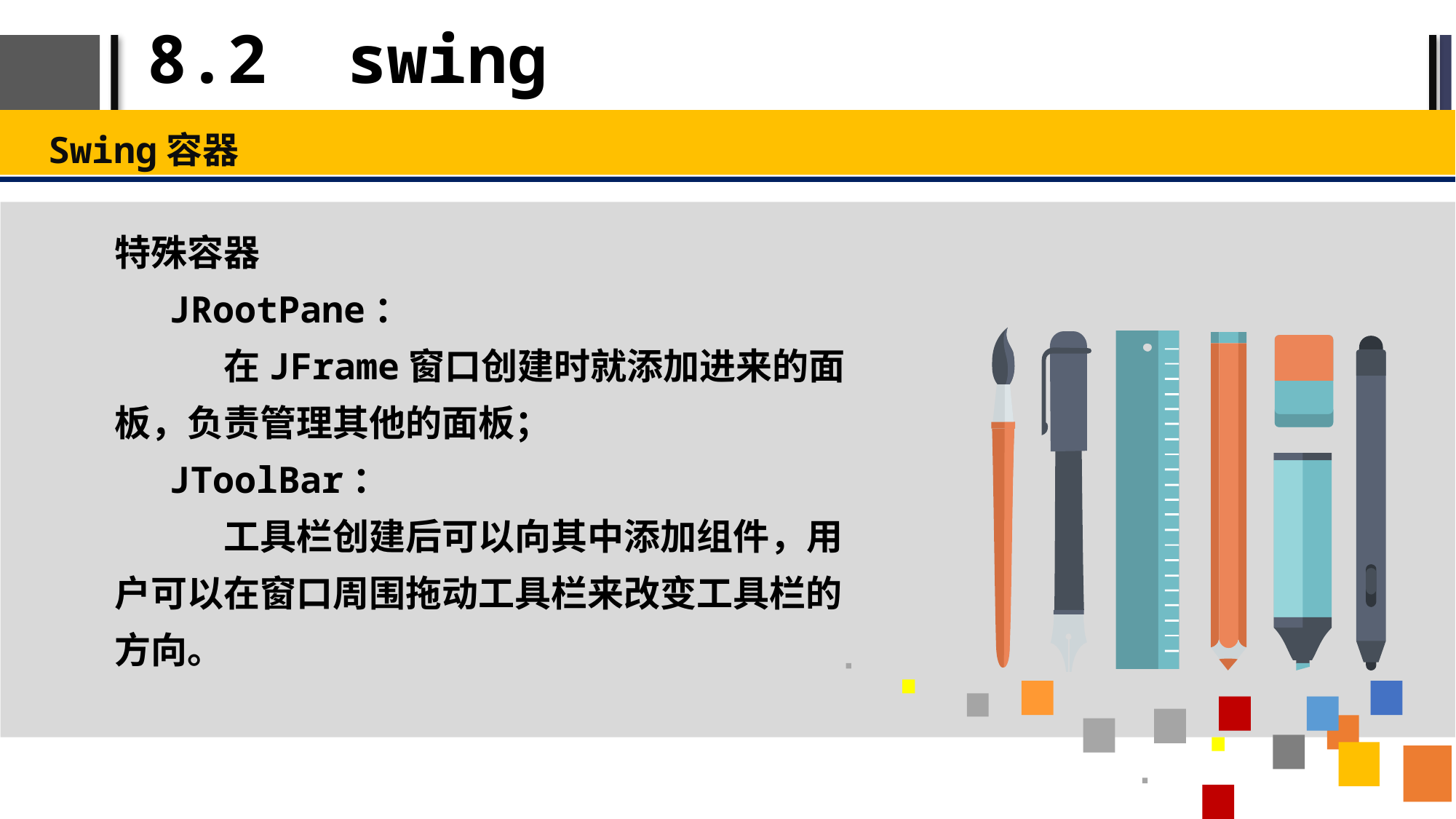

# 8.2  swing

Swing容器

特殊容器
JRootPane：
	在JFrame窗口创建时就添加进来的面板，负责管理其他的面板；
JToolBar：
	工具栏创建后可以向其中添加组件，用户可以在窗口周围拖动工具栏来改变工具栏的方向。